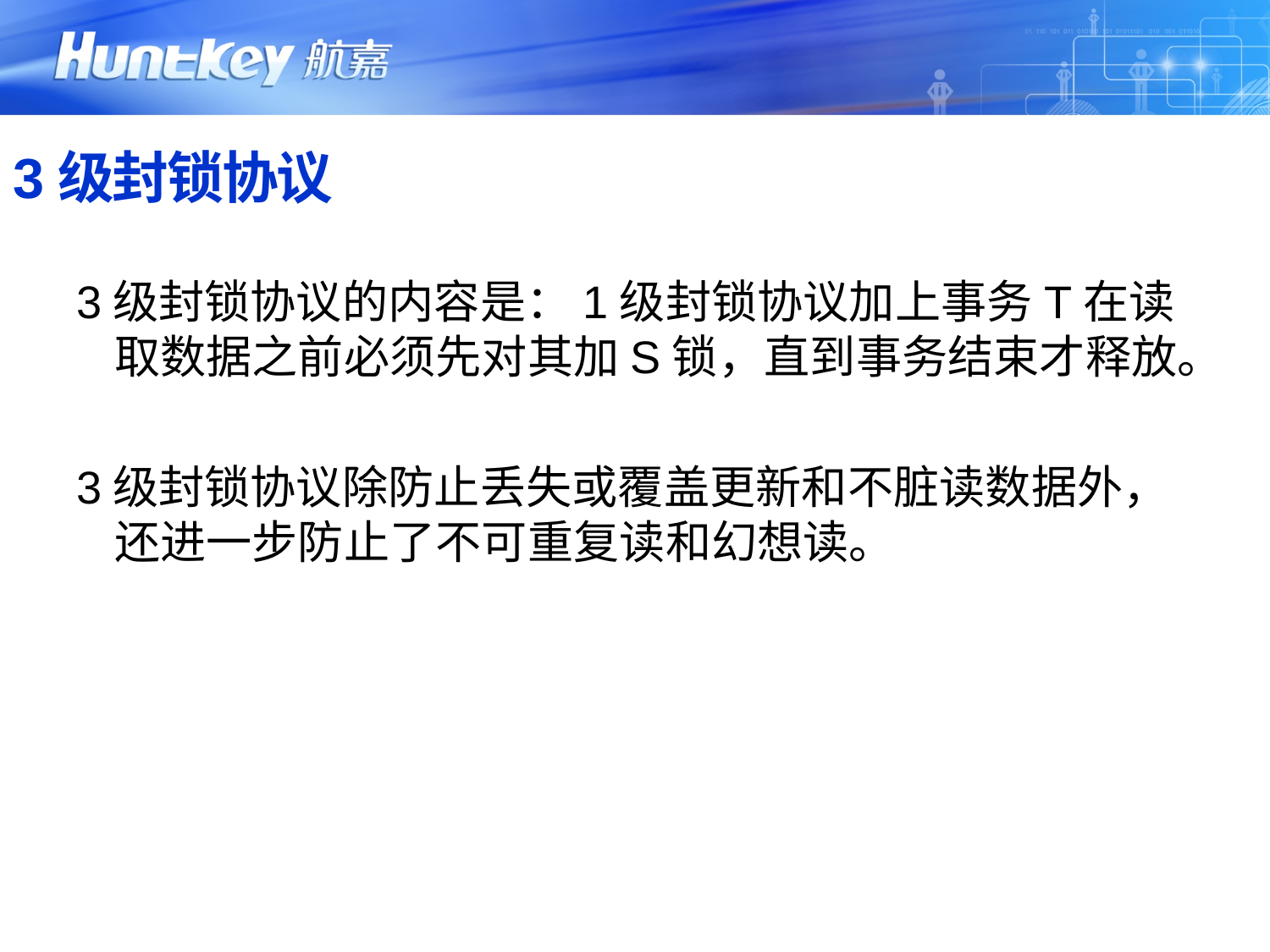

# 3级封锁协议
3级封锁协议的内容是：1级封锁协议加上事务T在读取数据之前必须先对其加S锁，直到事务结束才释放。

3级封锁协议除防止丢失或覆盖更新和不脏读数据外，还进一步防止了不可重复读和幻想读。